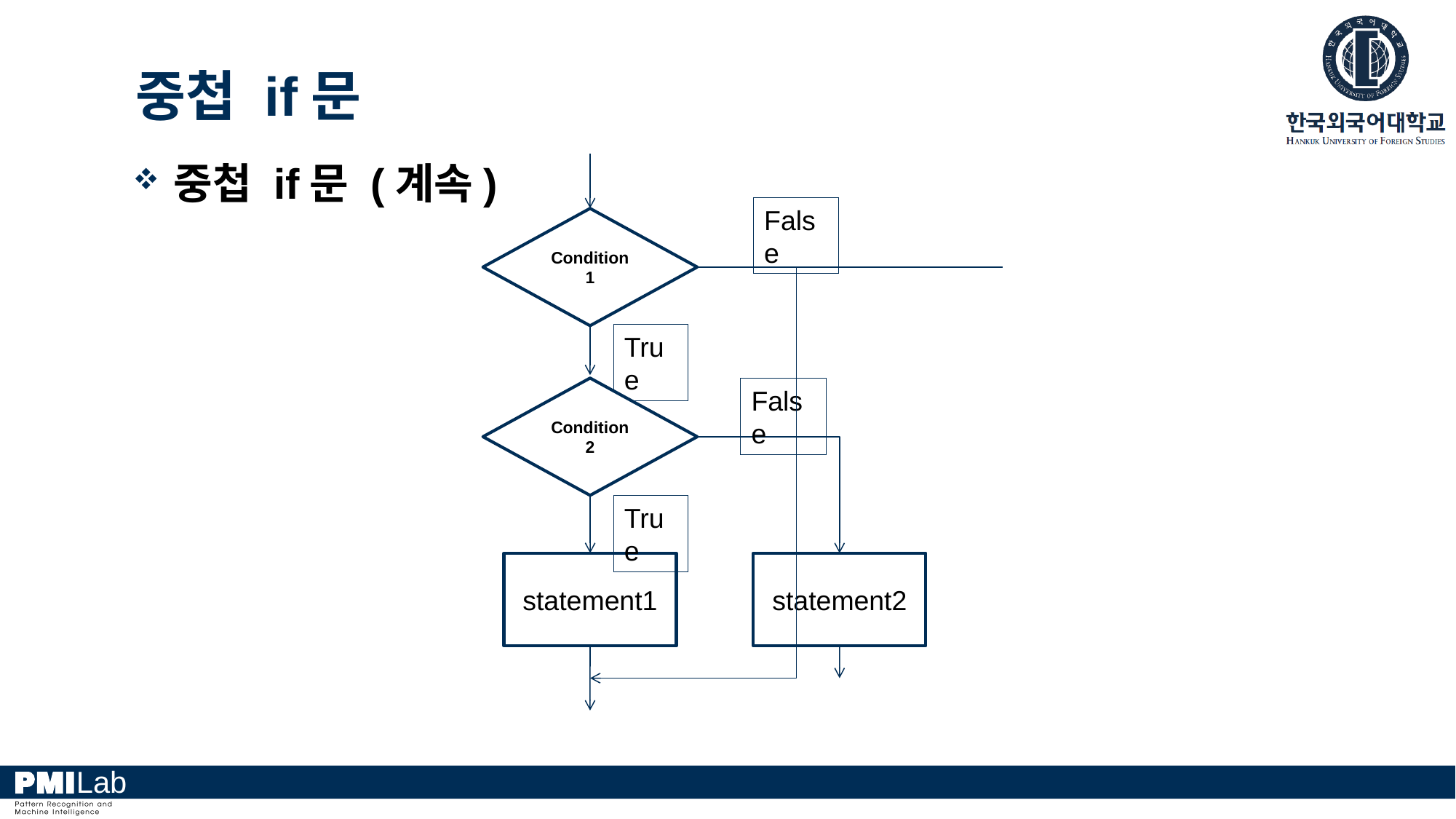

# 중첩 if문
중첩 if문 (계속)

False
Condition1
True
Condition2
False
True
statement1
statement2